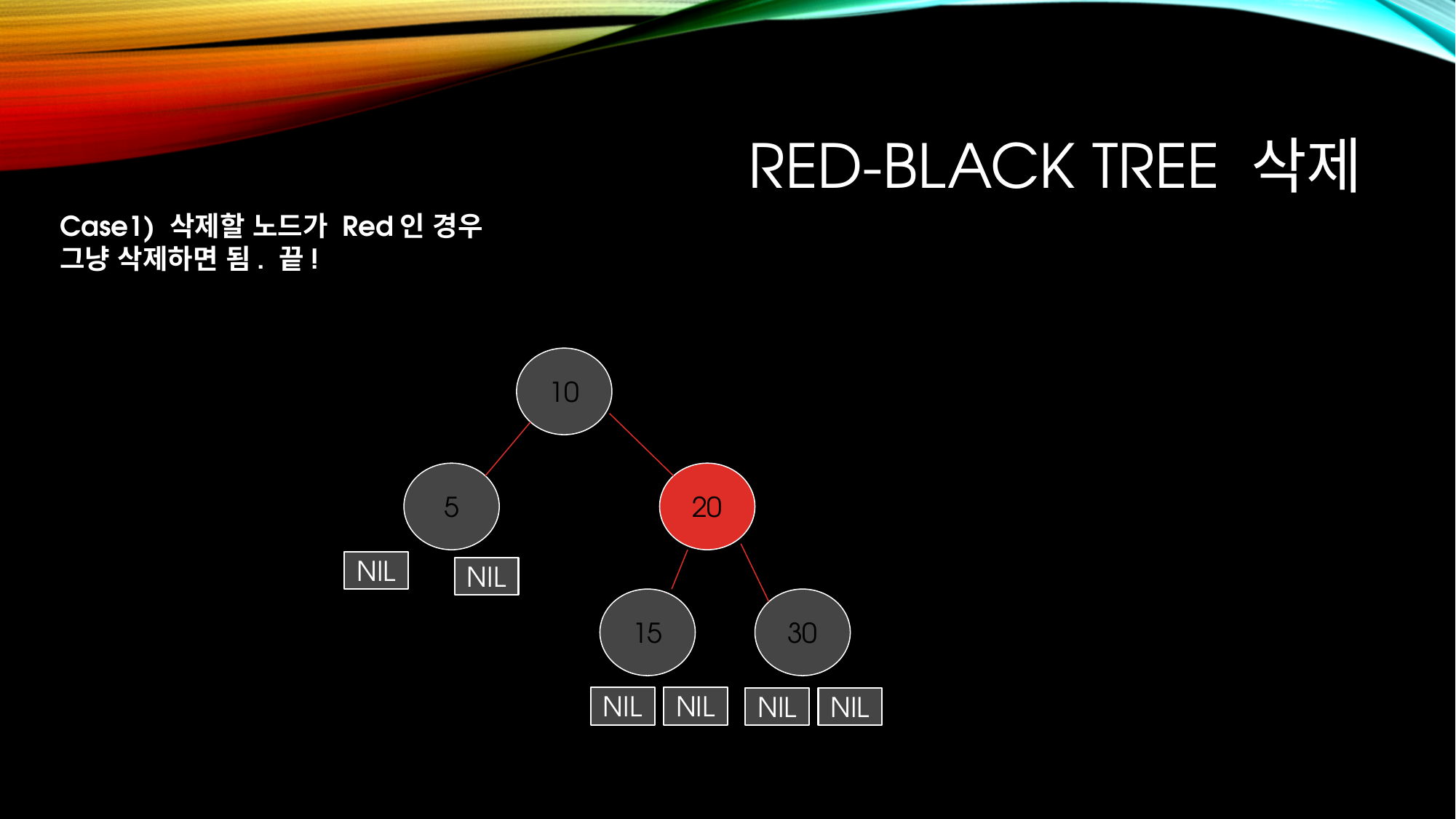

# Red-black tree 삭제
Case1) 삭제할 노드가 Red인 경우
그냥 삭제하면 됨. 끝!
10
5
20
NIL
NIL
15
30
NIL
NIL
NIL
NIL